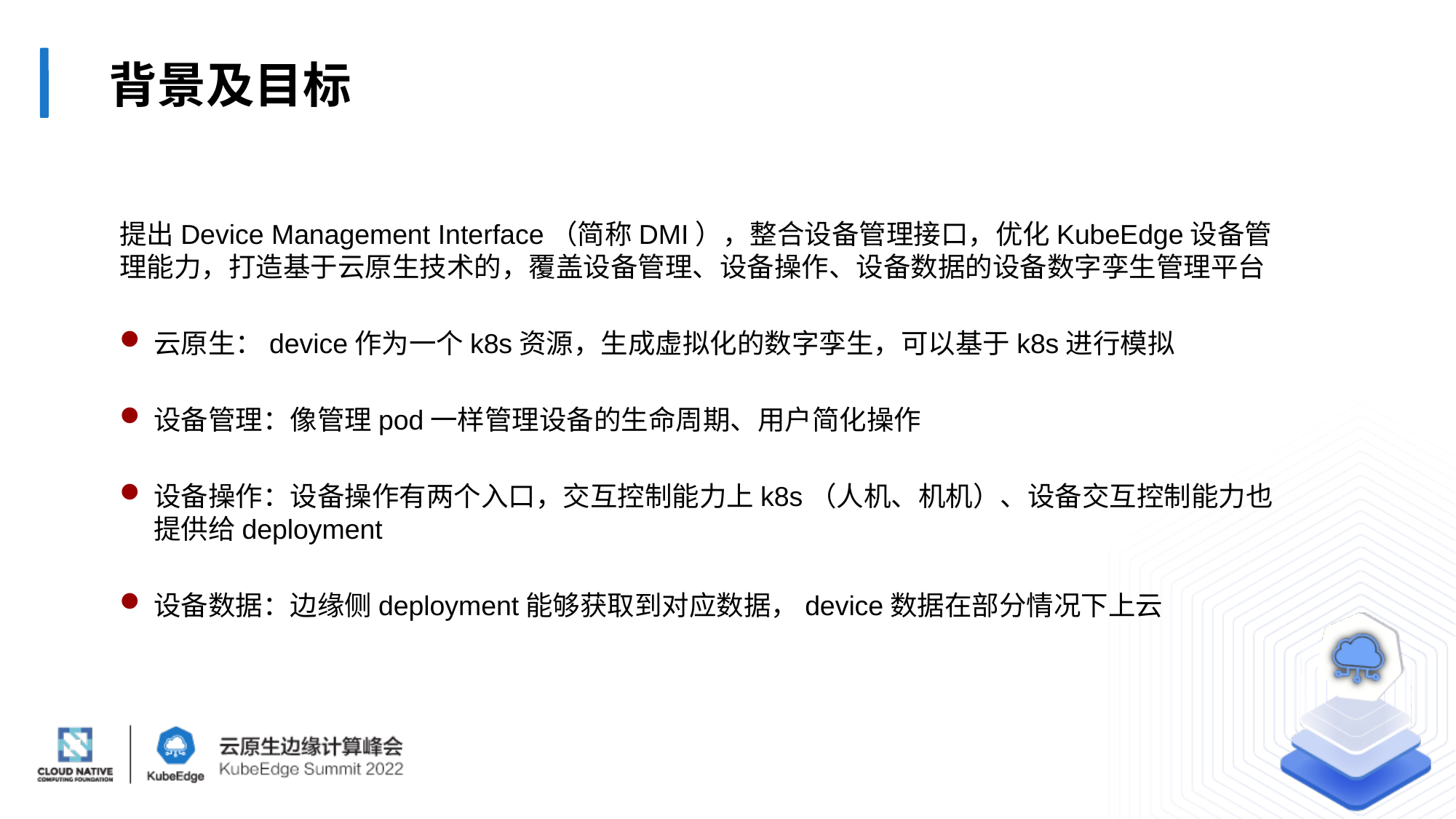

# 背景及目标
提出Device Management Interface（简称DMI），整合设备管理接口，优化KubeEdge设备管理能力，打造基于云原生技术的，覆盖设备管理、设备操作、设备数据的设备数字孪生管理平台

云原生：device作为一个k8s资源，生成虚拟化的数字孪生，可以基于k8s进行模拟

设备管理：像管理pod一样管理设备的生命周期、用户简化操作

设备操作：设备操作有两个入口，交互控制能力上k8s（人机、机机）、设备交互控制能力也提供给deployment

设备数据：边缘侧deployment能够获取到对应数据，device数据在部分情况下上云